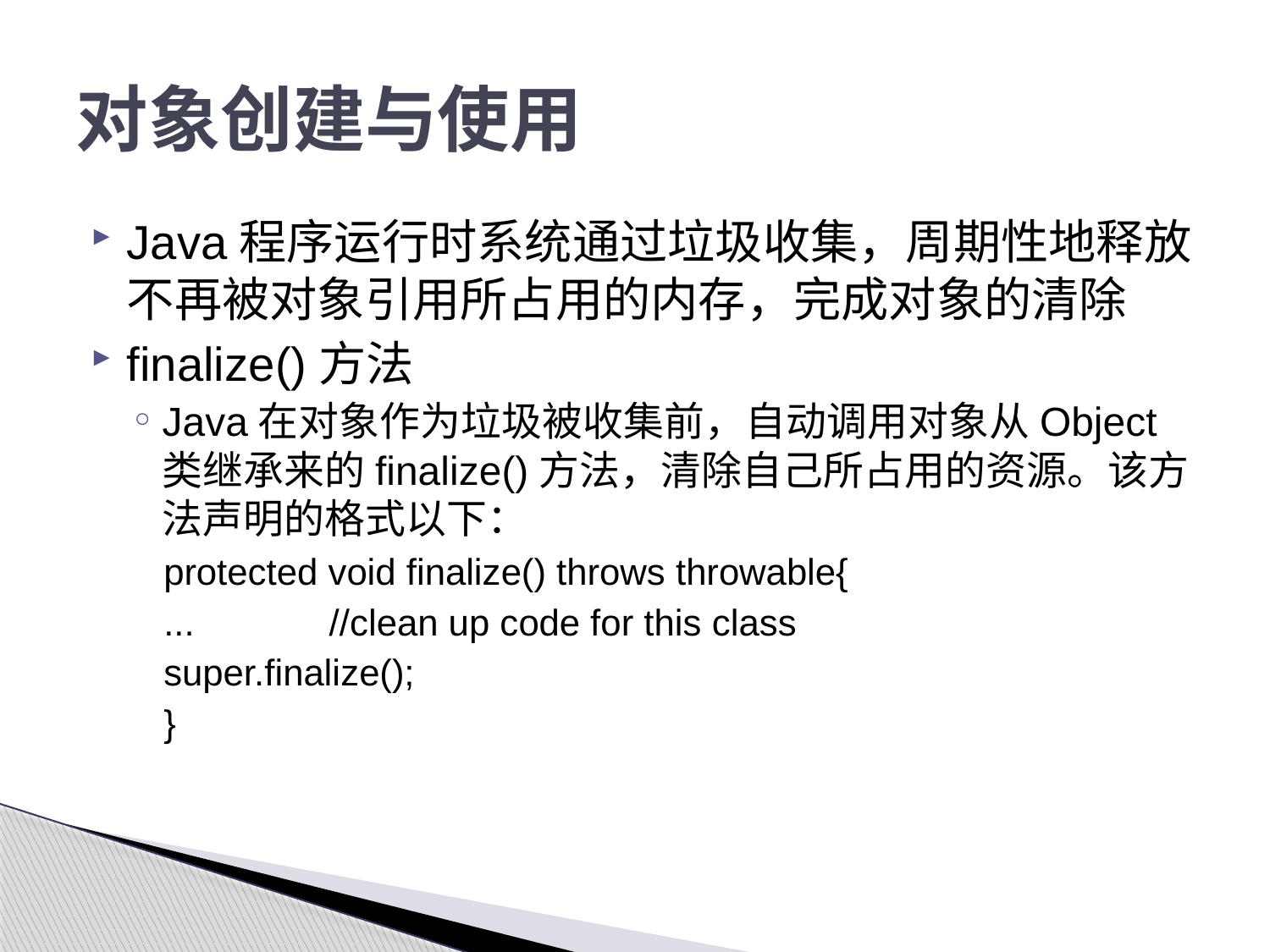

# 对象创建与使用
Java程序运行时系统通过垃圾收集，周期性地释放不再被对象引用所占用的内存，完成对象的清除
finalize()方法
Java在对象作为垃圾被收集前，自动调用对象从Object类继承来的finalize()方法，清除自己所占用的资源。该方法声明的格式以下：
protected void finalize() throws throwable{
...             //clean up code for this class
super.finalize();
}